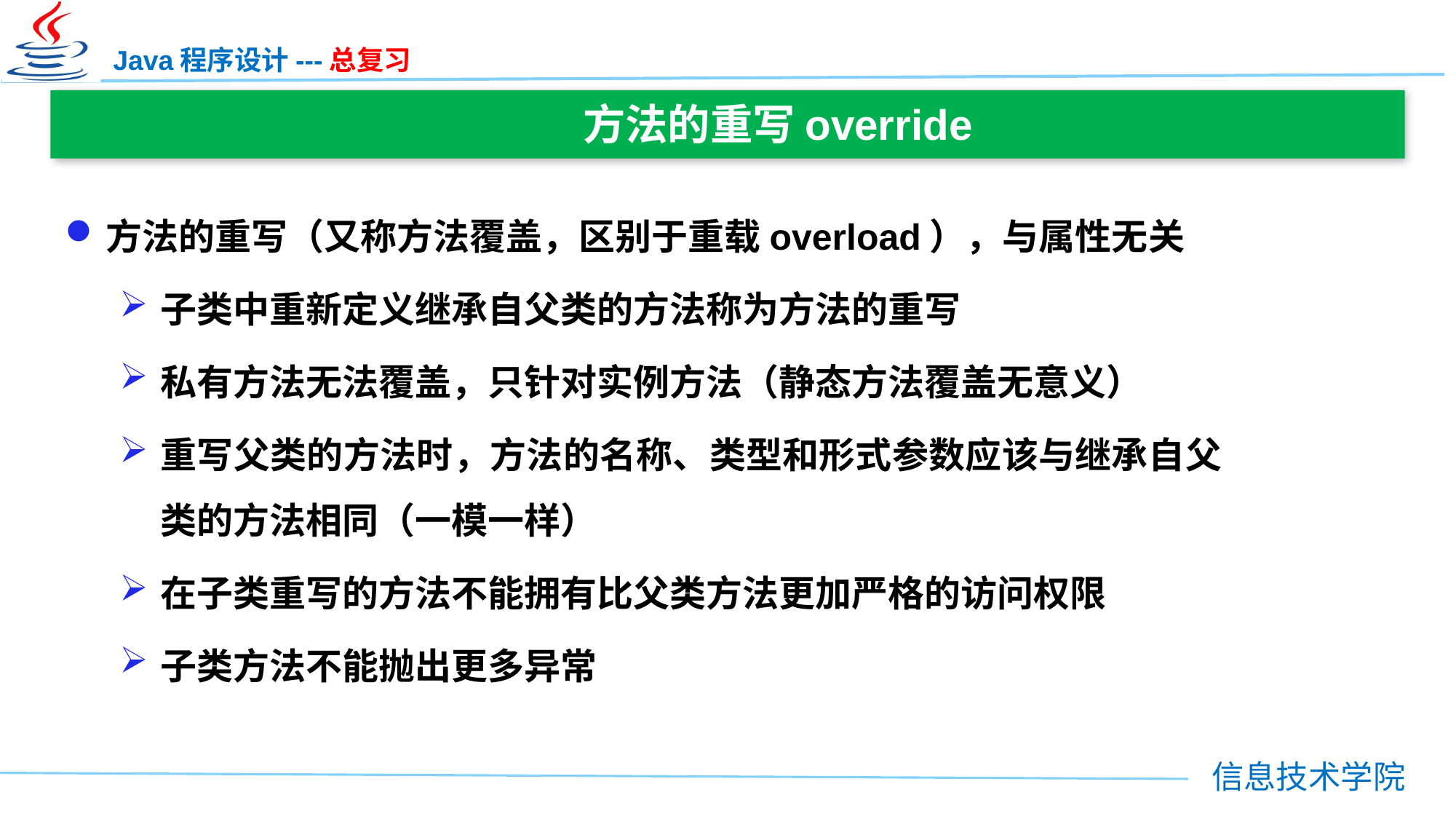

方法的重写override
方法的重写（又称方法覆盖，区别于重载overload），与属性无关
子类中重新定义继承自父类的方法称为方法的重写
私有方法无法覆盖，只针对实例方法（静态方法覆盖无意义）
重写父类的方法时，方法的名称、类型和形式参数应该与继承自父类的方法相同（一模一样）
在子类重写的方法不能拥有比父类方法更加严格的访问权限
子类方法不能抛出更多异常